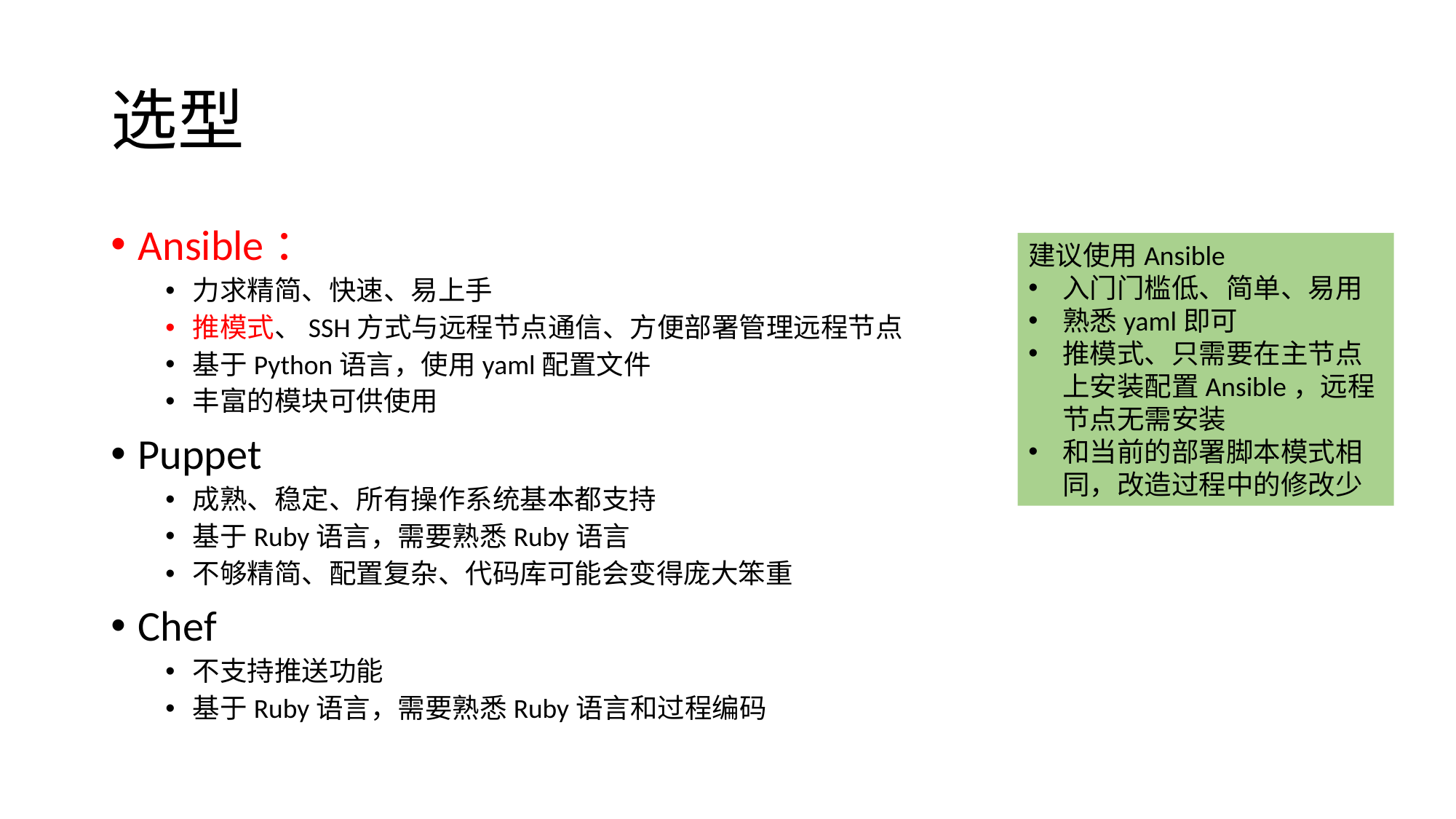

# 选型
Ansible：
力求精简、快速、易上手
推模式、SSH方式与远程节点通信、方便部署管理远程节点
基于Python语言，使用yaml配置文件
丰富的模块可供使用
Puppet
成熟、稳定、所有操作系统基本都支持
基于Ruby语言，需要熟悉Ruby语言
不够精简、配置复杂、代码库可能会变得庞大笨重
Chef
不支持推送功能
基于Ruby语言，需要熟悉Ruby语言和过程编码
建议使用Ansible
入门门槛低、简单、易用
熟悉yaml即可
推模式、只需要在主节点上安装配置Ansible，远程节点无需安装
和当前的部署脚本模式相同，改造过程中的修改少